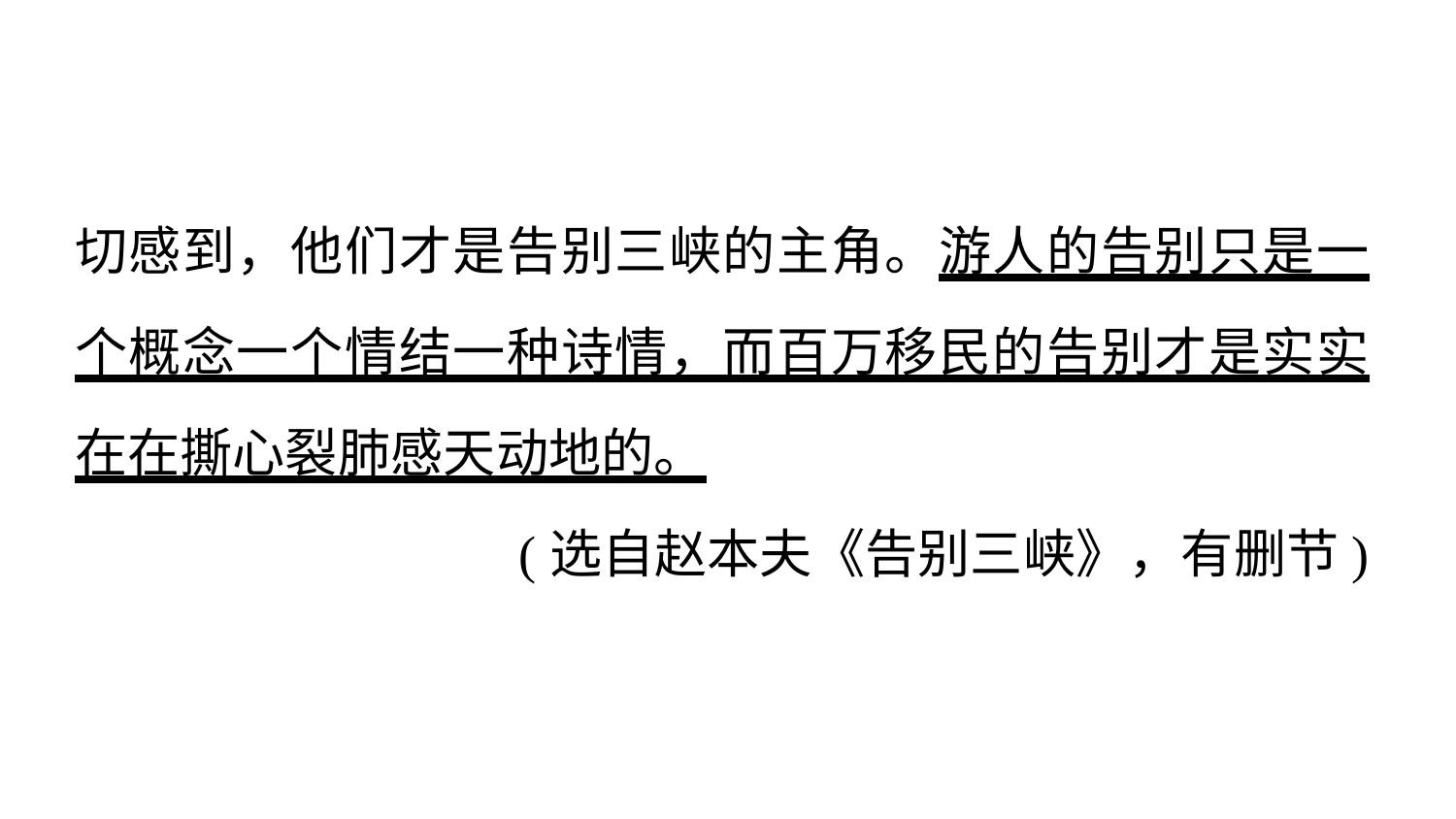

切感到，他们才是告别三峡的主角。游人的告别只是一个概念一个情结一种诗情，而百万移民的告别才是实实在在撕心裂肺感天动地的。
(选自赵本夫《告别三峡》，有删节)